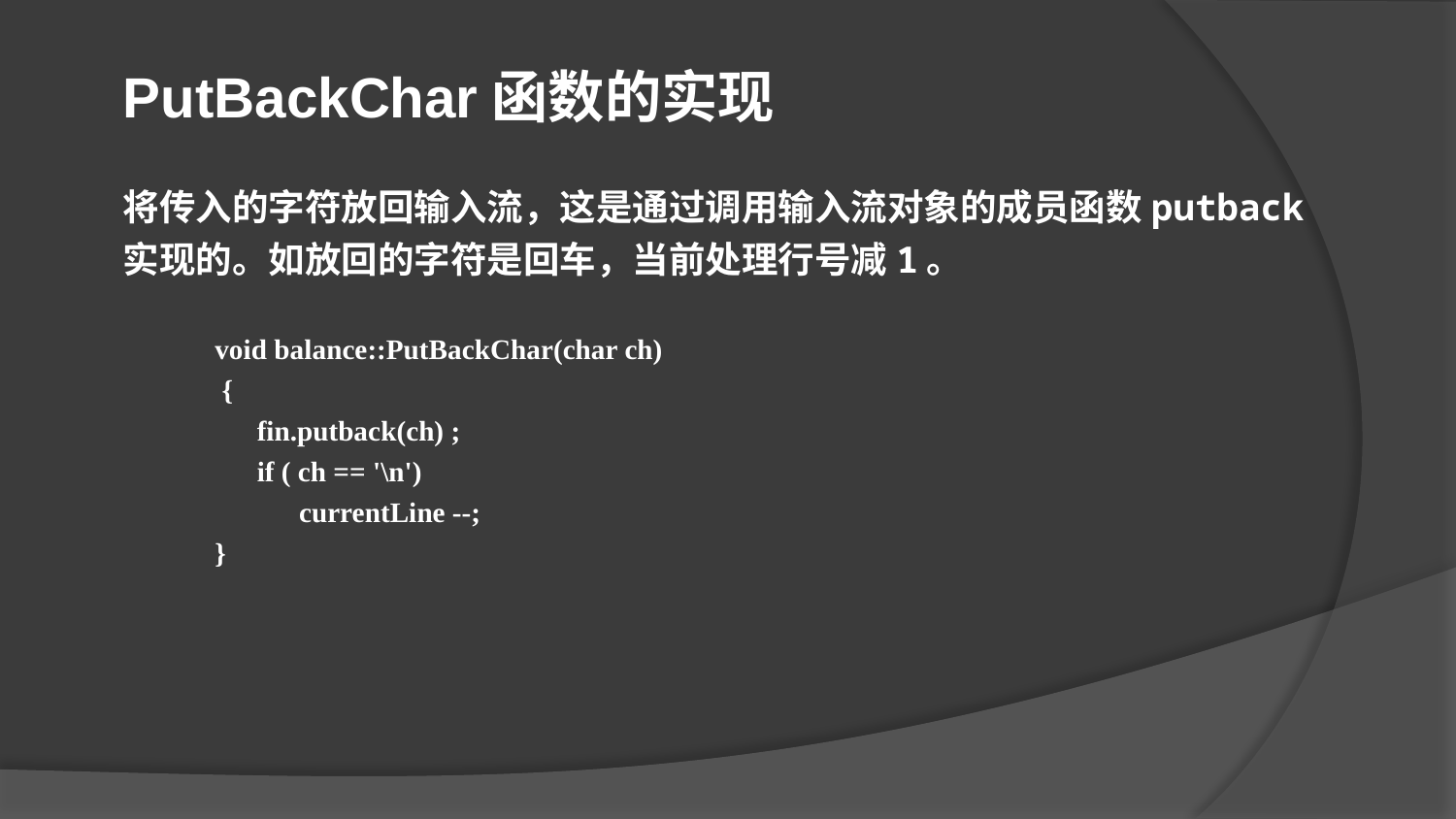

PutBackChar函数的实现
将传入的字符放回输入流，这是通过调用输入流对象的成员函数putback实现的。如放回的字符是回车，当前处理行号减1。
void balance::PutBackChar(char ch)
 {
      fin.putback(ch) ;
      if ( ch == '\n')
            currentLine --;
}